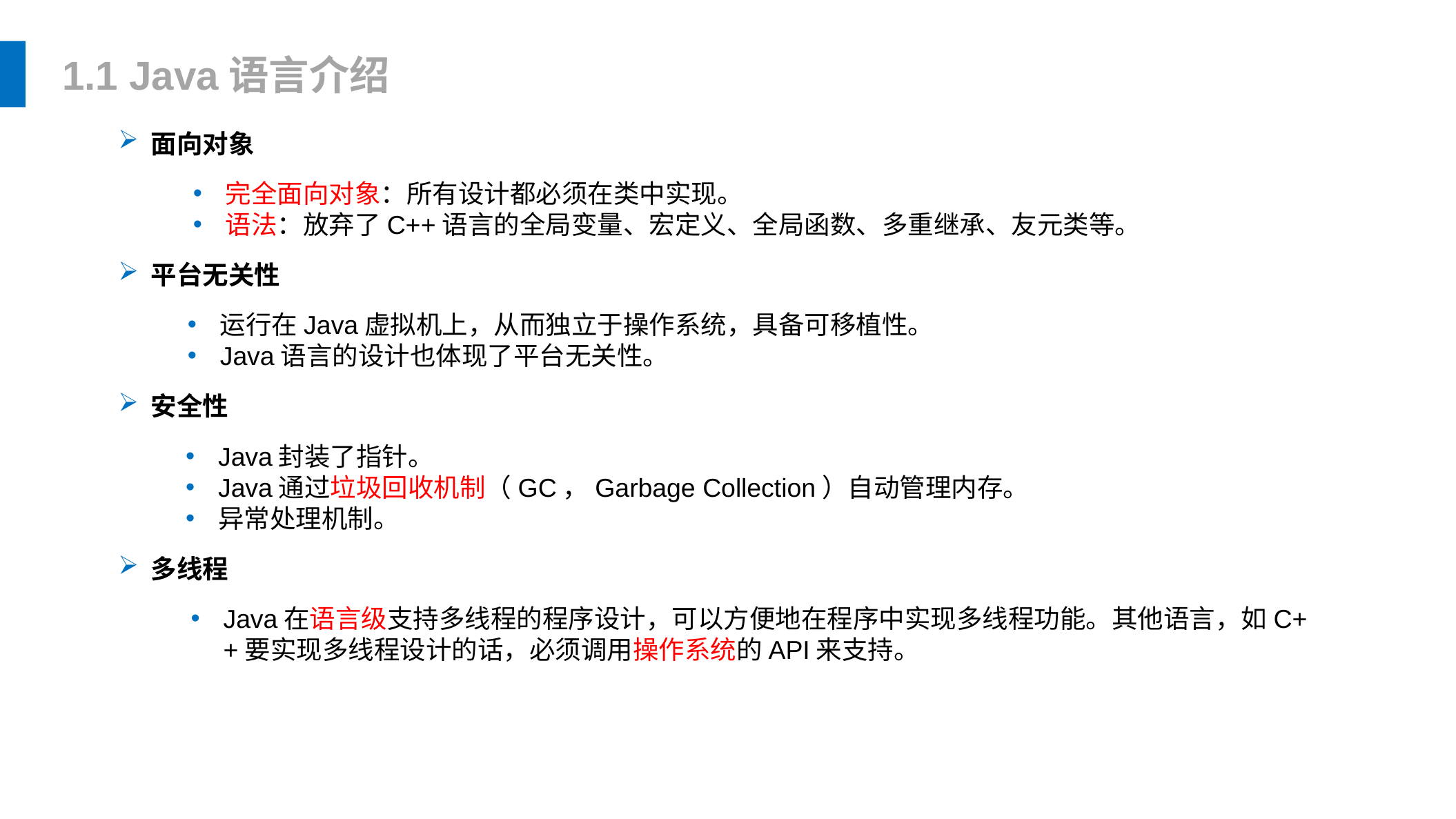

1.1 Java语言介绍
面向对象
完全面向对象：所有设计都必须在类中实现。
语法：放弃了C++语言的全局变量、宏定义、全局函数、多重继承、友元类等。
平台无关性
运行在Java虚拟机上，从而独立于操作系统，具备可移植性。
Java语言的设计也体现了平台无关性。
安全性
Java封装了指针。
Java通过垃圾回收机制（GC，Garbage Collection）自动管理内存。
异常处理机制。
多线程
Java在语言级支持多线程的程序设计，可以方便地在程序中实现多线程功能。其他语言，如C++要实现多线程设计的话，必须调用操作系统的API来支持。